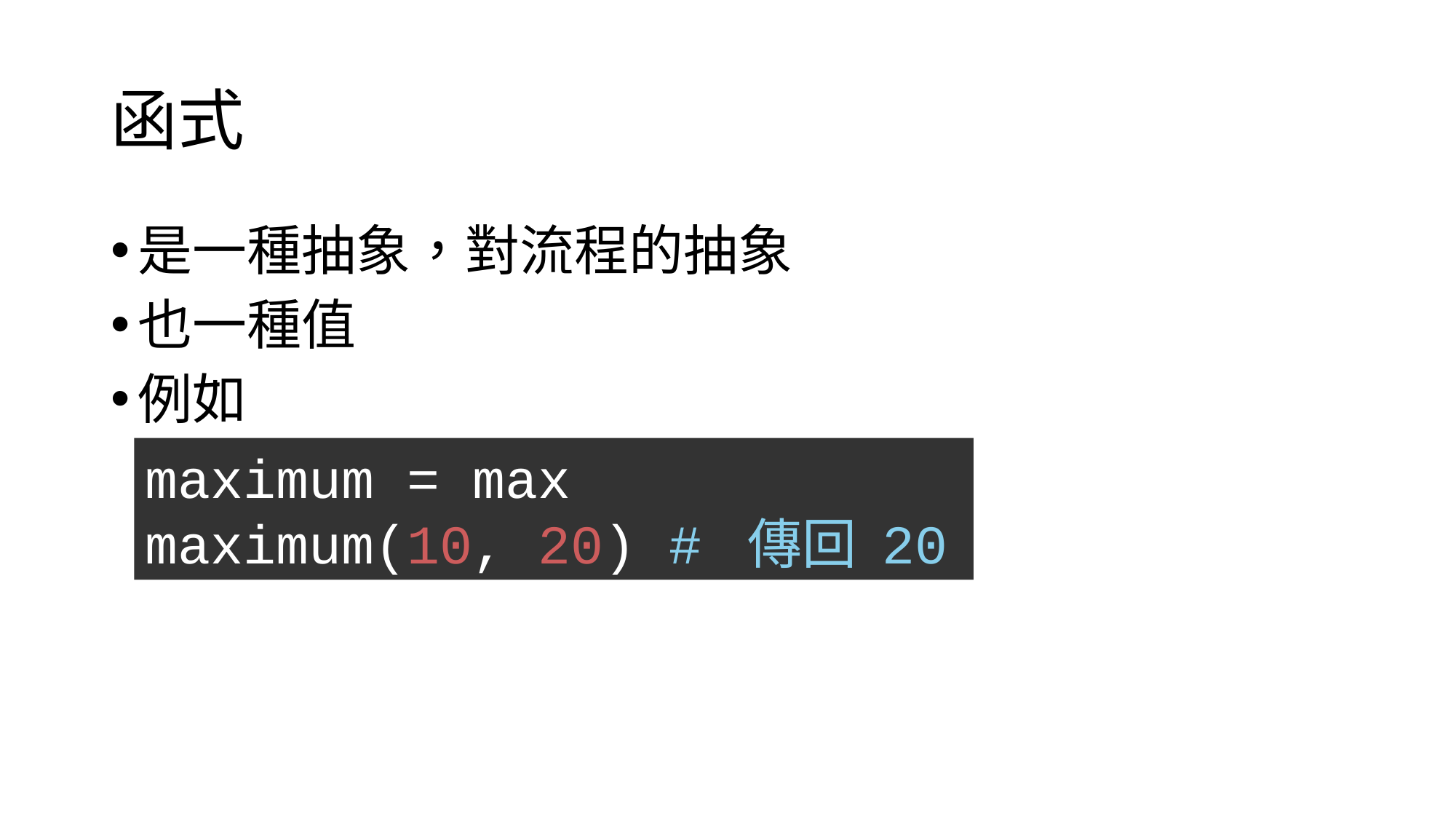

# 函式
是一種抽象，對流程的抽象
也一種值
例如
maximum = max
maximum(10, 20) # 傳回 20